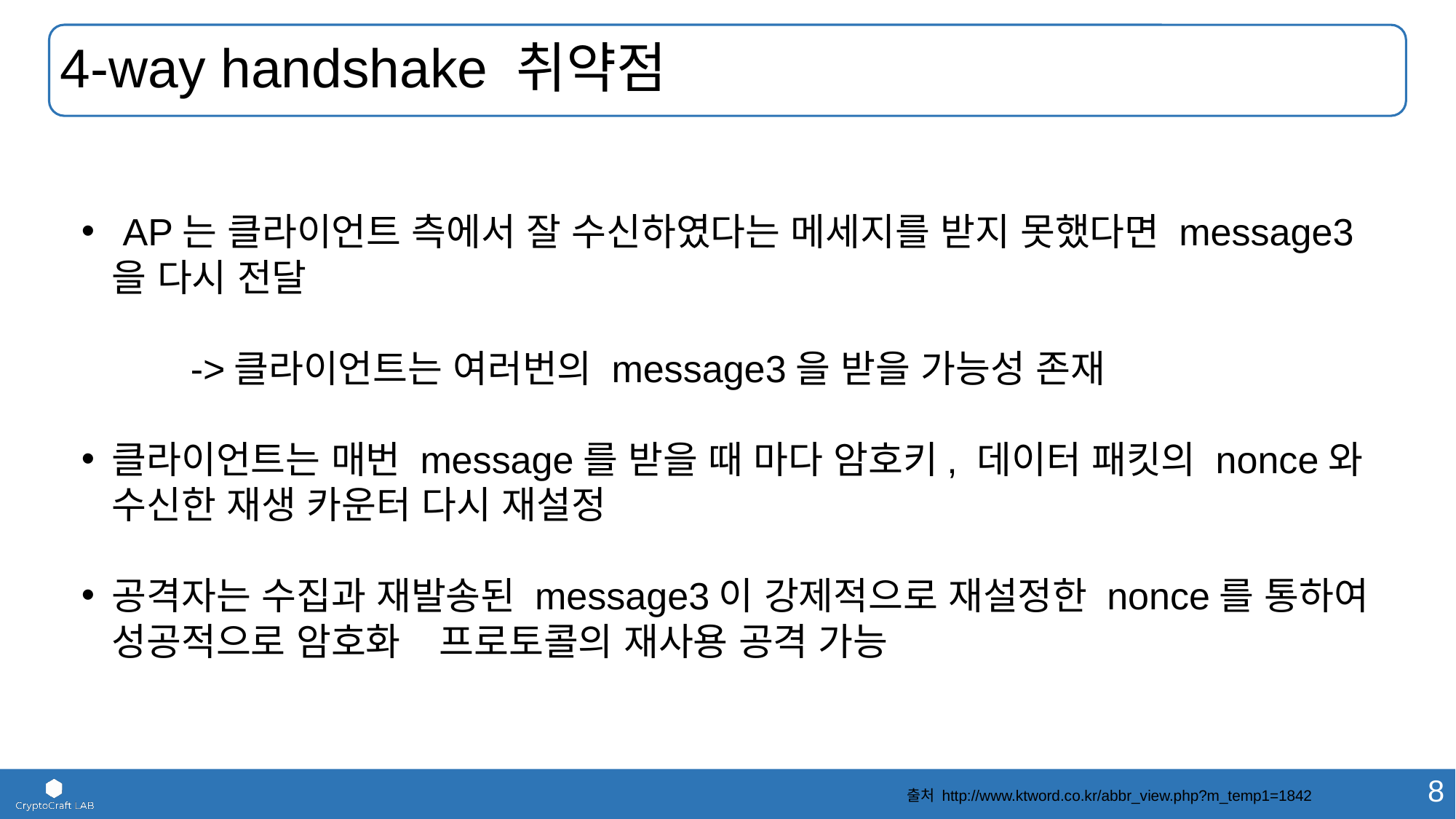

# 4-way handshake 취약점

 AP는 클라이언트 측에서 잘 수신하였다는 메세지를 받지 못했다면 message3을 다시 전달

	->클라이언트는 여러번의 message3을 받을 가능성 존재

클라이언트는 매번 message를 받을 때 마다 암호키, 데이터 패킷의 nonce와 수신한 재생 카운터 다시 재설정

공격자는 수집과 재발송된 message3이 강제적으로 재설정한 nonce를 통하여 성공적으로 암호화	프로토콜의 재사용 공격 가능

출처 http://www.ktword.co.kr/abbr_view.php?m_temp1=1842